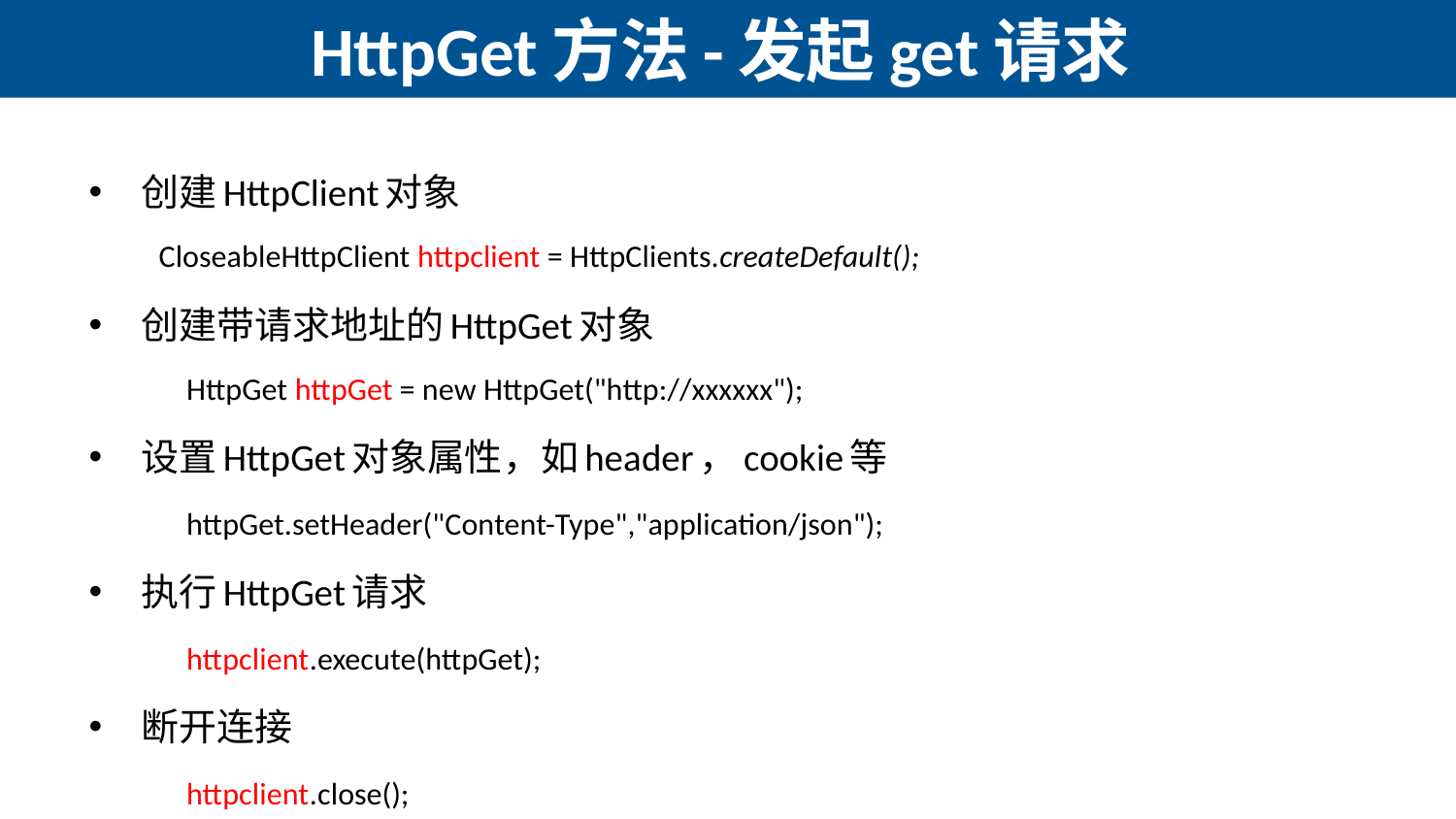

# HttpGet方法-发起get请求
创建HttpClient对象
	CloseableHttpClient httpclient = HttpClients.createDefault();
创建带请求地址的HttpGet对象
    	HttpGet httpGet = new HttpGet("http://xxxxxx");
设置HttpGet对象属性，如header，cookie等
	httpGet.setHeader("Content-Type","application/json");
执行HttpGet请求
	httpclient.execute(httpGet);
断开连接
	httpclient.close();